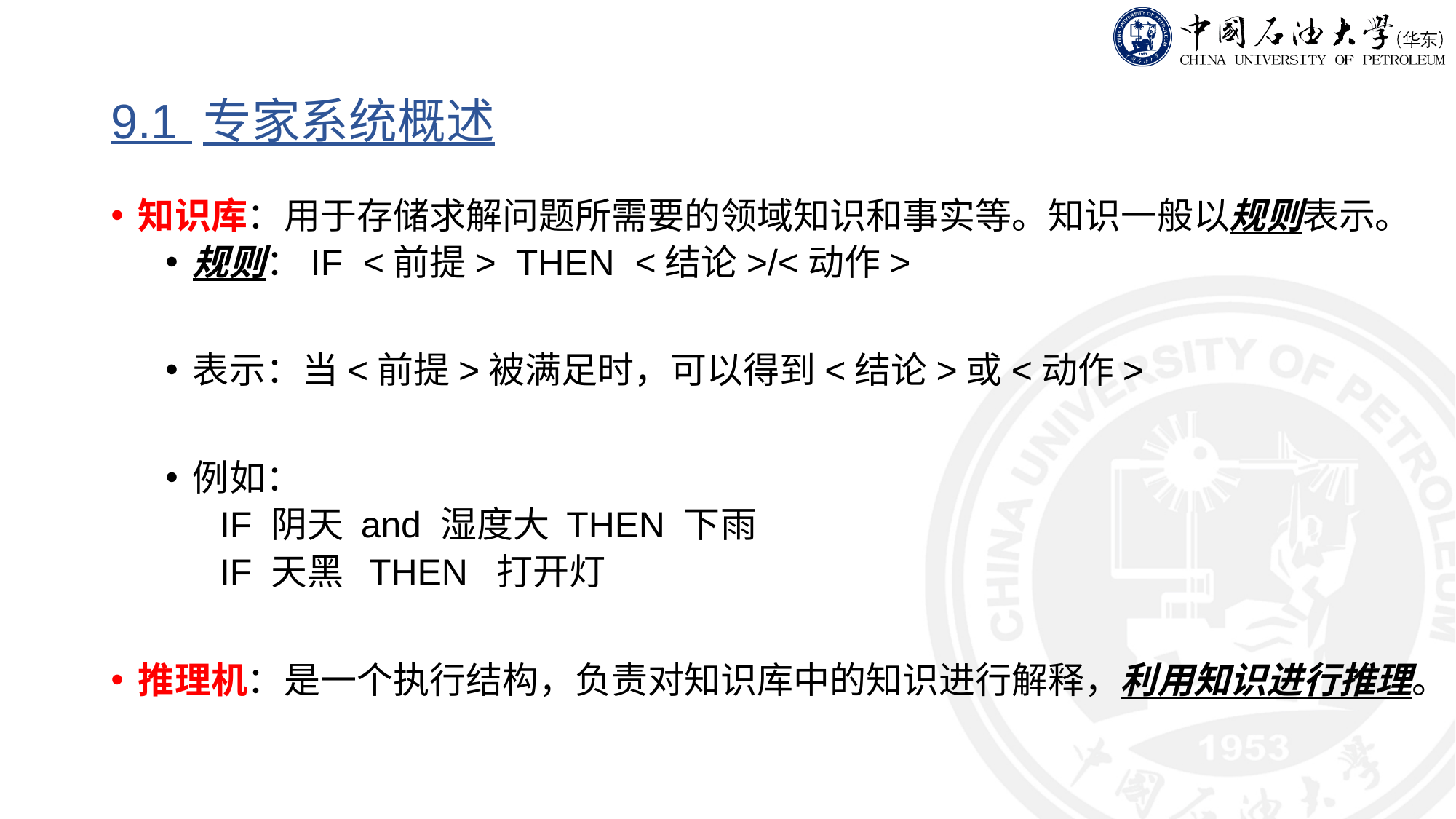

# 9.1 专家系统概述
知识库：用于存储求解问题所需要的领域知识和事实等。知识一般以规则表示。
规则：IF  <前提>  THEN  <结论>/<动作>

表示：当<前提>被满足时，可以得到<结论>或<动作>

例如：
        IF 阴天 and 湿度大 THEN 下雨
        IF 天黑  THEN  打开灯

推理机：是一个执行结构，负责对知识库中的知识进行解释，利用知识进行推理。